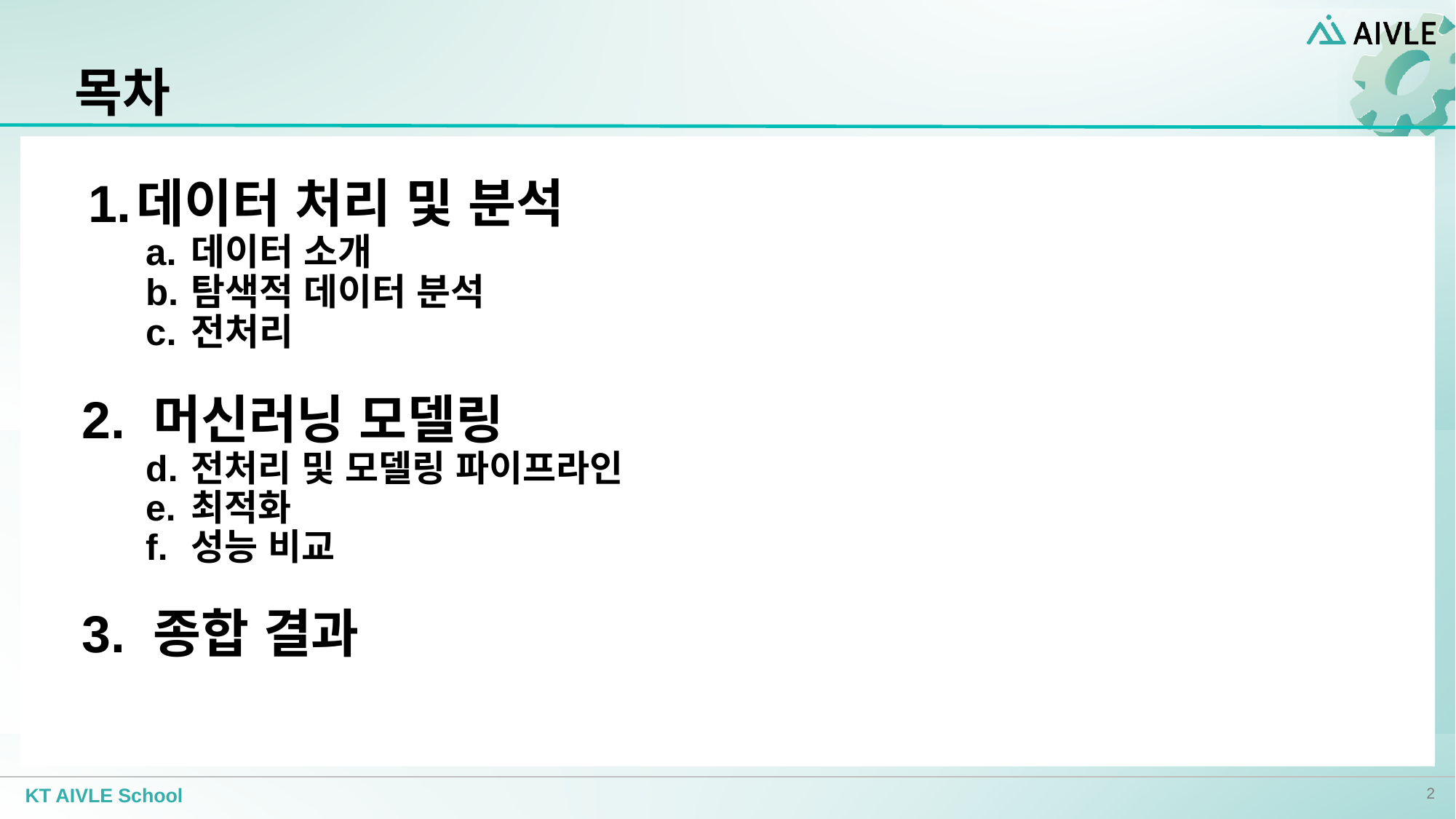

# 목차
데이터 처리 및 분석
데이터 소개
탐색적 데이터 분석
전처리

2. 머신러닝 모델링
전처리 및 모델링 파이프라인
최적화
성능 비교

3. 종합 결과